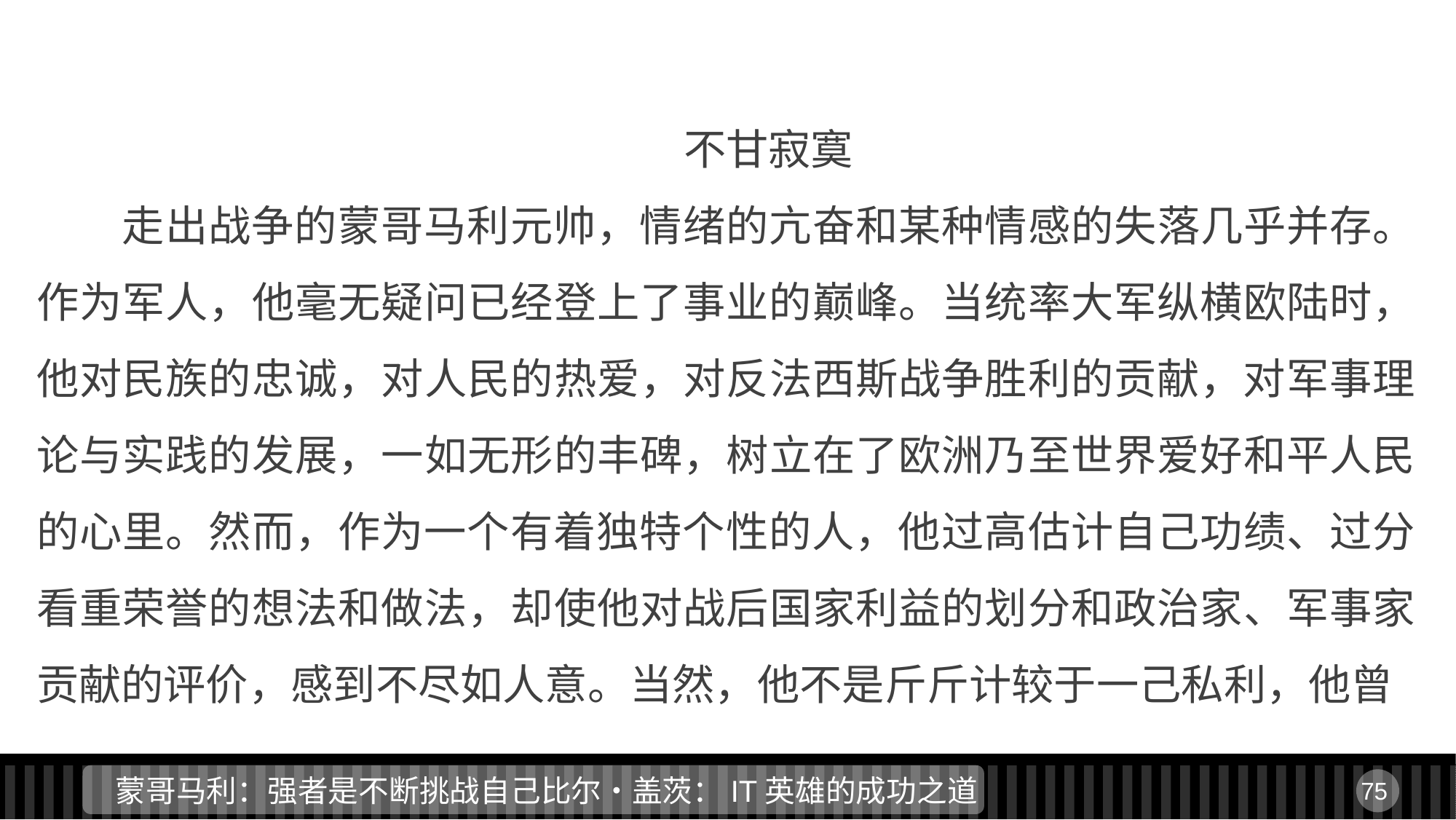

不甘寂寞
走出战争的蒙哥马利元帅，情绪的亢奋和某种情感的失落几乎并存。作为军人，他毫无疑问已经登上了事业的巅峰。当统率大军纵横欧陆时，他对民族的忠诚，对人民的热爱，对反法西斯战争胜利的贡献，对军事理论与实践的发展，一如无形的丰碑，树立在了欧洲乃至世界爱好和平人民的心里。然而，作为一个有着独特个性的人，他过高估计自己功绩、过分看重荣誉的想法和做法，却使他对战后国家利益的划分和政治家、军事家贡献的评价，感到不尽如人意。当然，他不是斤斤计较于一己私利，他曾